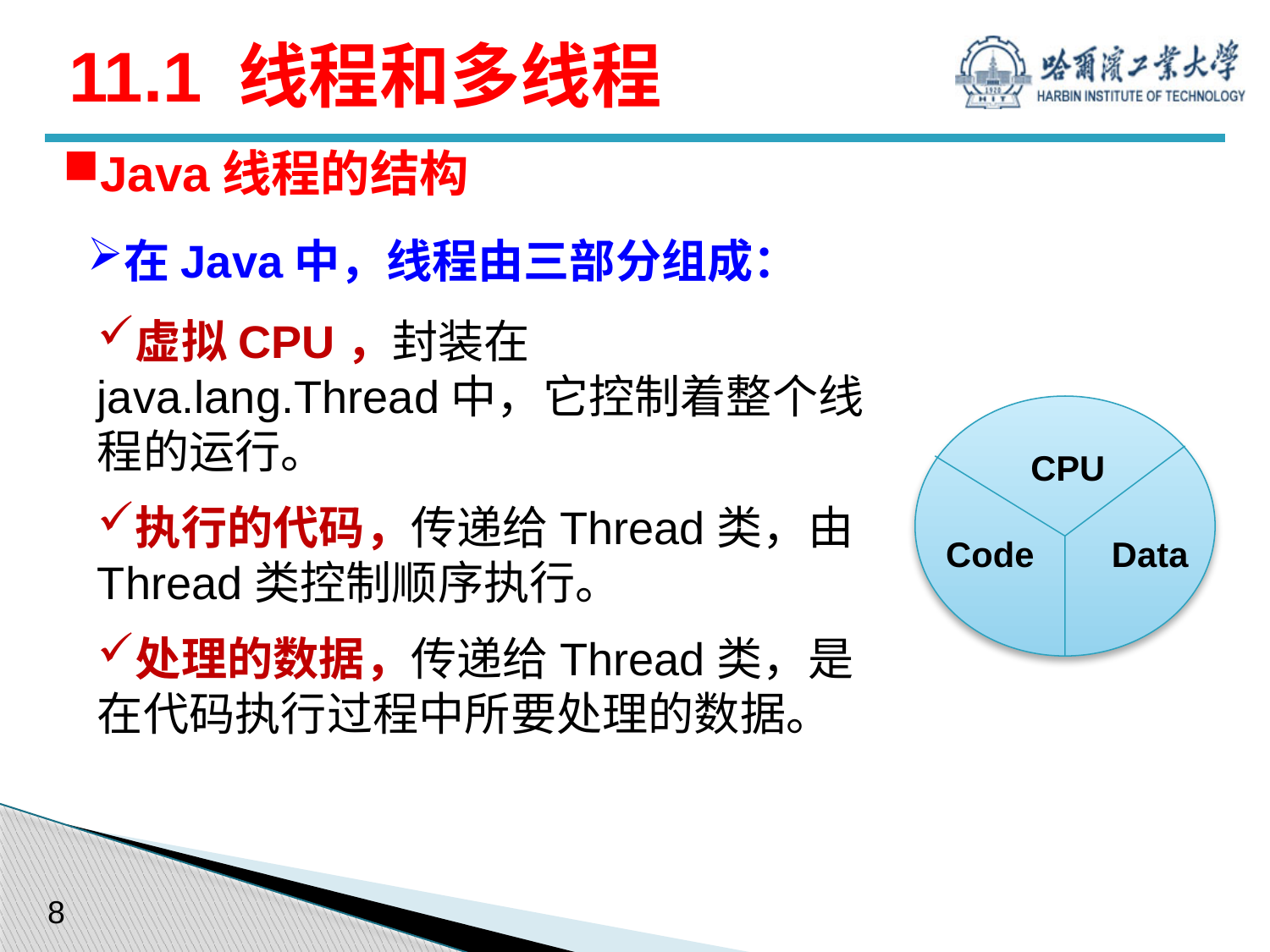

# 11.1 线程和多线程
Java线程的结构
在Java中，线程由三部分组成：
虚拟CPU，封装在java.lang.Thread中，它控制着整个线程的运行。
执行的代码，传递给Thread类，由Thread类控制顺序执行。
处理的数据，传递给Thread类，是在代码执行过程中所要处理的数据。

CPU
Code
Data